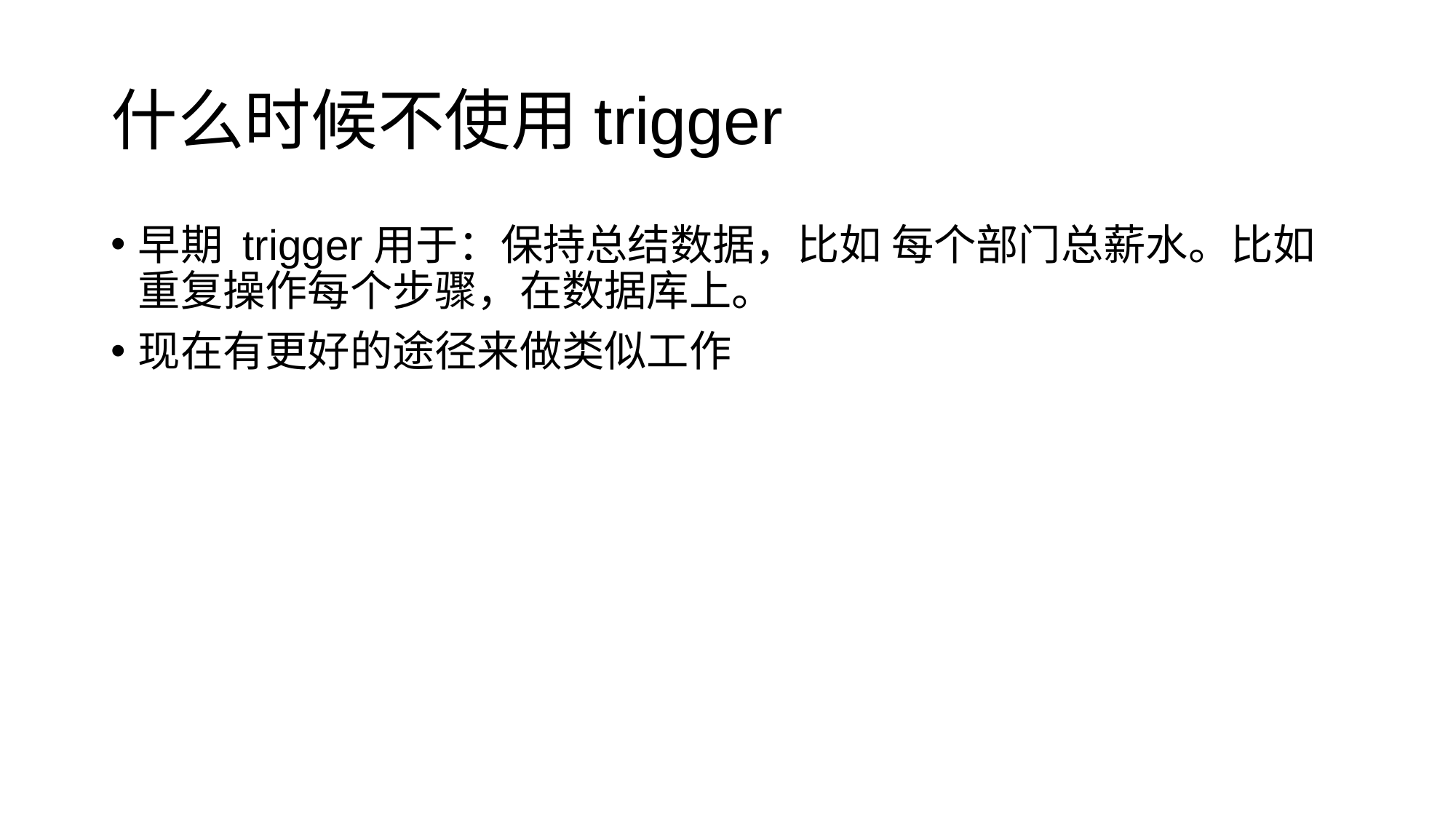

# 什么时候不使用trigger
早期 trigger用于：保持总结数据，比如 每个部门总薪水。比如重复操作每个步骤，在数据库上。
现在有更好的途径来做类似工作